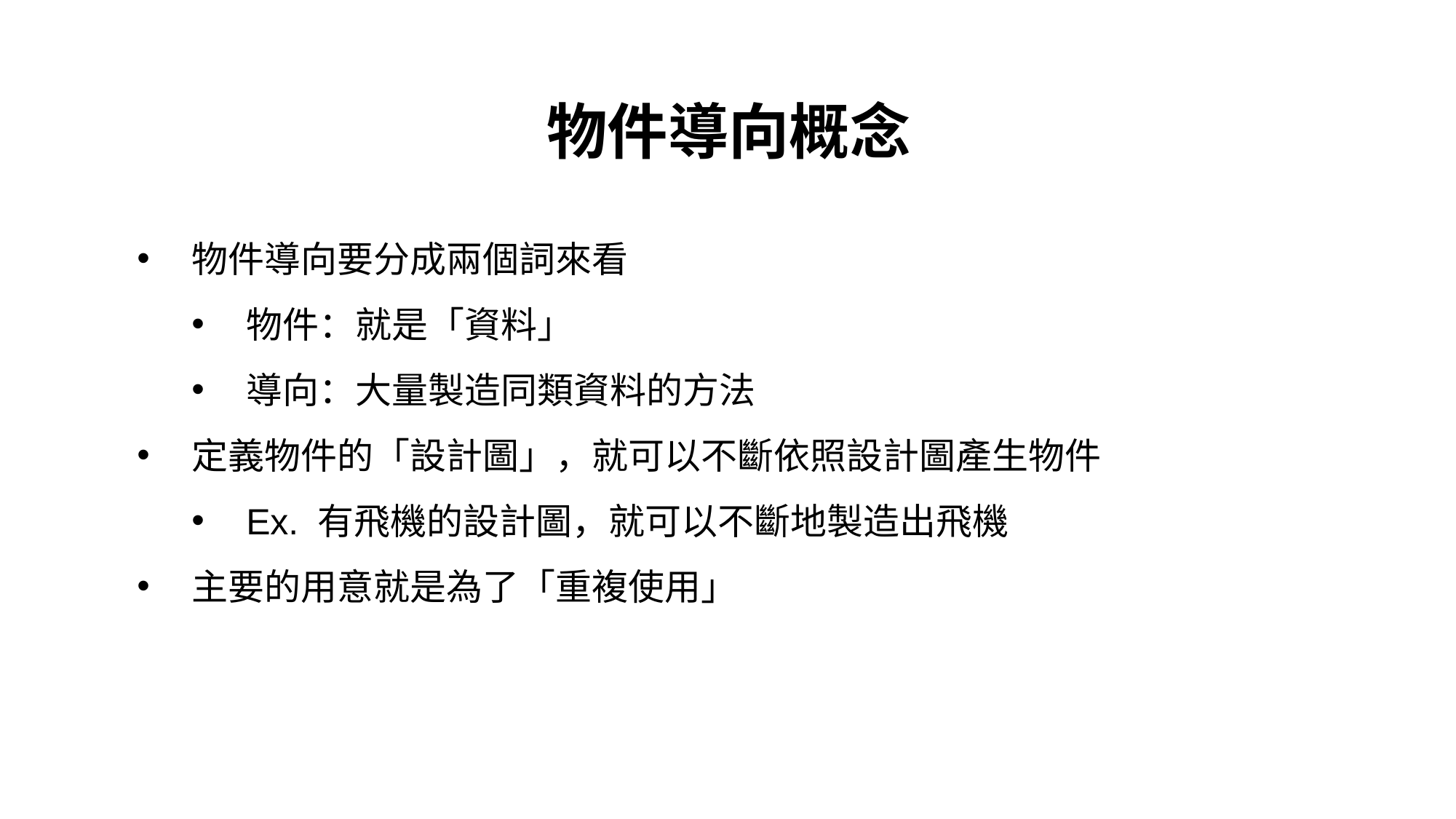

物件導向概念
物件導向要分成兩個詞來看
物件：就是「資料」
導向：大量製造同類資料的方法
定義物件的「設計圖」，就可以不斷依照設計圖產生物件
Ex. 有飛機的設計圖，就可以不斷地製造出飛機
主要的用意就是為了「重複使用」